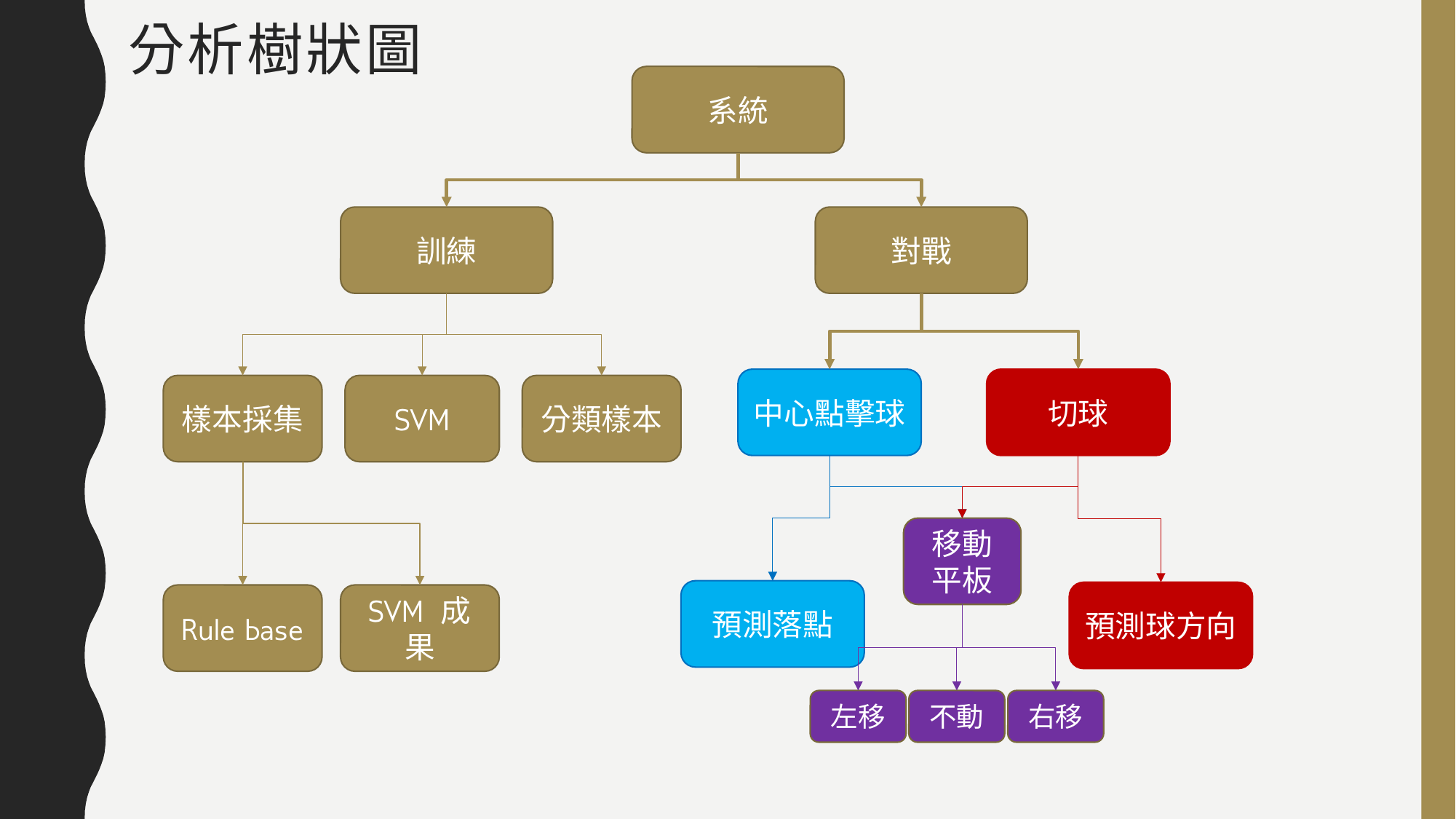

# 分析樹狀圖
系統
訓練
對戰
中心點擊球
切球
樣本採集
SVM
分類樣本
移動平板
預測落點
預測球方向
Rule base
SVM 成果
左移
不動
右移